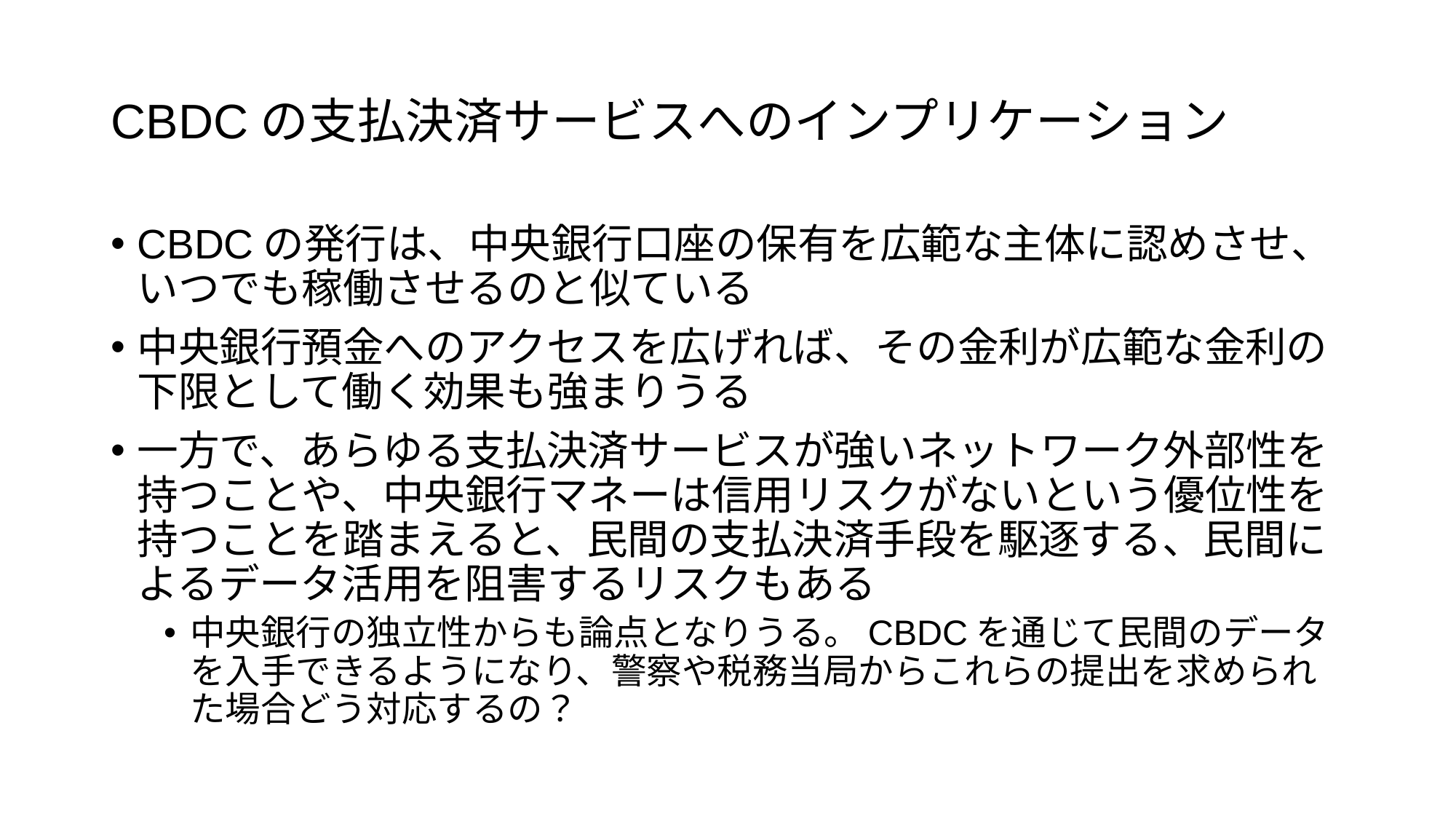

# CBDCの支払決済サービスへのインプリケーション
CBDCの発行は、中央銀行口座の保有を広範な主体に認めさせ、いつでも稼働させるのと似ている
中央銀行預金へのアクセスを広げれば、その金利が広範な金利の下限として働く効果も強まりうる
一方で、あらゆる支払決済サービスが強いネットワーク外部性を持つことや、中央銀行マネーは信用リスクがないという優位性を持つことを踏まえると、民間の支払決済手段を駆逐する、民間によるデータ活用を阻害するリスクもある
中央銀行の独立性からも論点となりうる。CBDCを通じて民間のデータを入手できるようになり、警察や税務当局からこれらの提出を求められた場合どう対応するの？